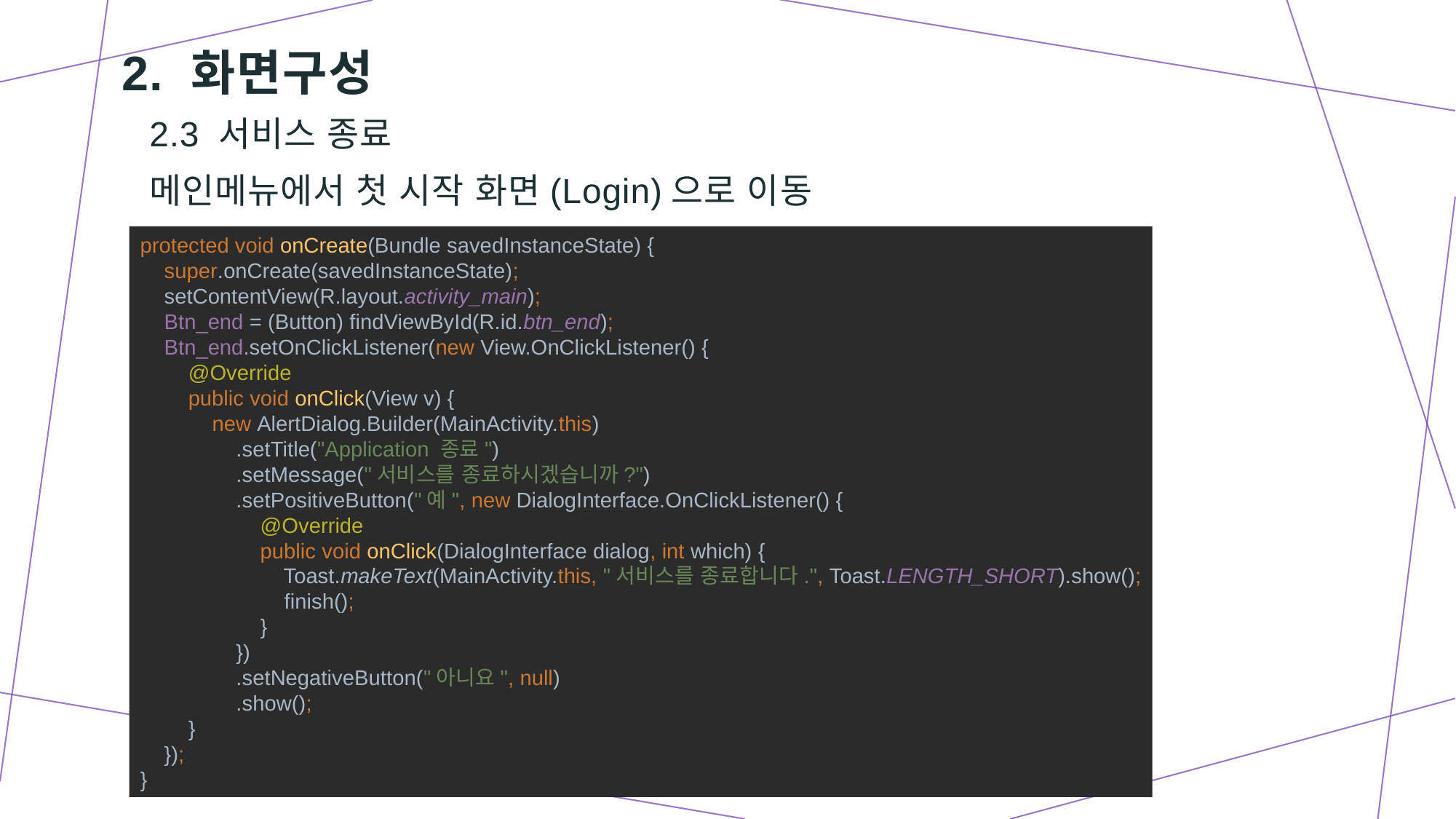

# 2. 화면구성
2.3 서비스 종료
메인메뉴에서 첫 시작 화면(Login)으로 이동

protected void onCreate(Bundle savedInstanceState) {
    super.onCreate(savedInstanceState);
    setContentView(R.layout.activity_main);
    Btn_end = (Button) findViewById(R.id.btn_end);
    Btn_end.setOnClickListener(new View.OnClickListener() {
        @Override
        public void onClick(View v) {
            new AlertDialog.Builder(MainActivity.this)
                .setTitle("Application 종료")
                .setMessage("서비스를 종료하시겠습니까?")
                .setPositiveButton("예", new DialogInterface.OnClickListener() {
                    @Override
                    public void onClick(DialogInterface dialog, int which) {
                        Toast.makeText(MainActivity.this, "서비스를 종료합니다.", Toast.LENGTH_SHORT).show();
                        finish();
                    }
                })
                .setNegativeButton("아니요", null)
                .show();
        }
    });
}